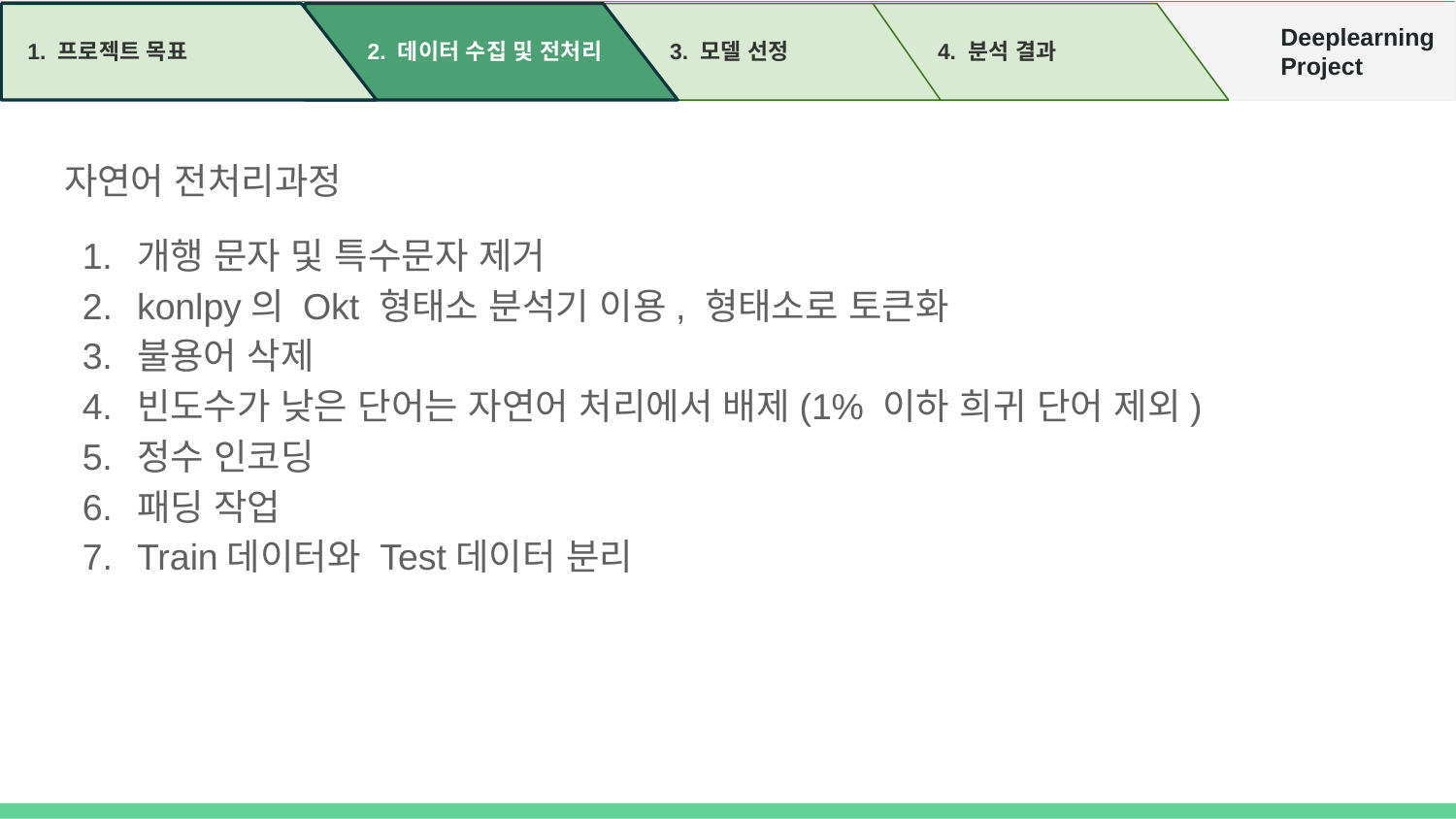

Deeplearning
Project
1. 프로젝트 목표
2. 데이터 수집 및 전처리
3. 모델 선정
4. 분석 결과

자연어 전처리과정
개행 문자 및 특수문자 제거
konlpy의 Okt 형태소 분석기 이용, 형태소로 토큰화
불용어 삭제
빈도수가 낮은 단어는 자연어 처리에서 배제(1% 이하 희귀 단어 제외)
정수 인코딩
패딩 작업
Train데이터와 Test데이터 분리